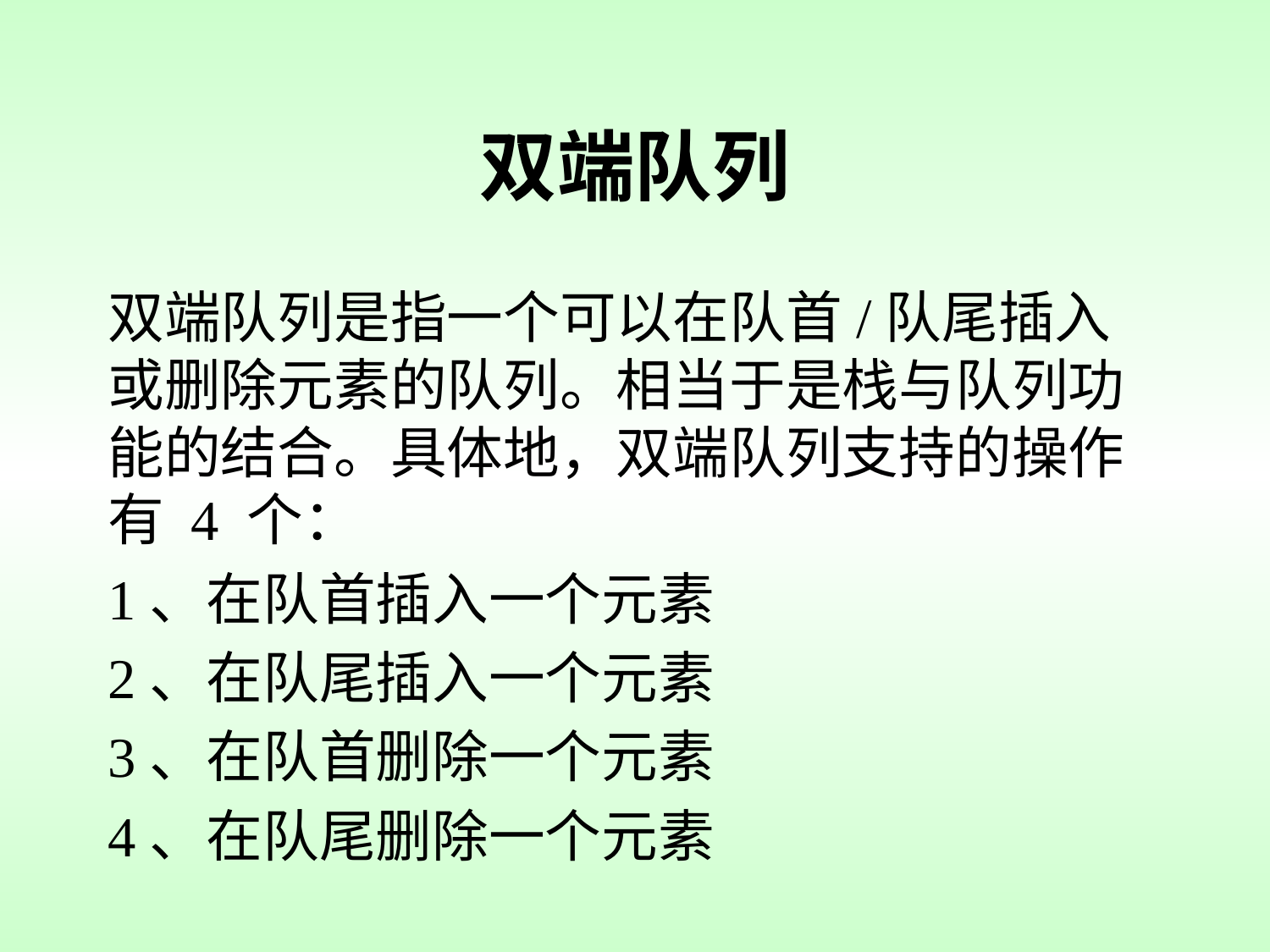

# 双端队列
双端队列是指一个可以在队首/队尾插入或删除元素的队列。相当于是栈与队列功能的结合。具体地，双端队列支持的操作有 4 个：
1、在队首插入一个元素
2、在队尾插入一个元素
3、在队首删除一个元素
4、在队尾删除一个元素